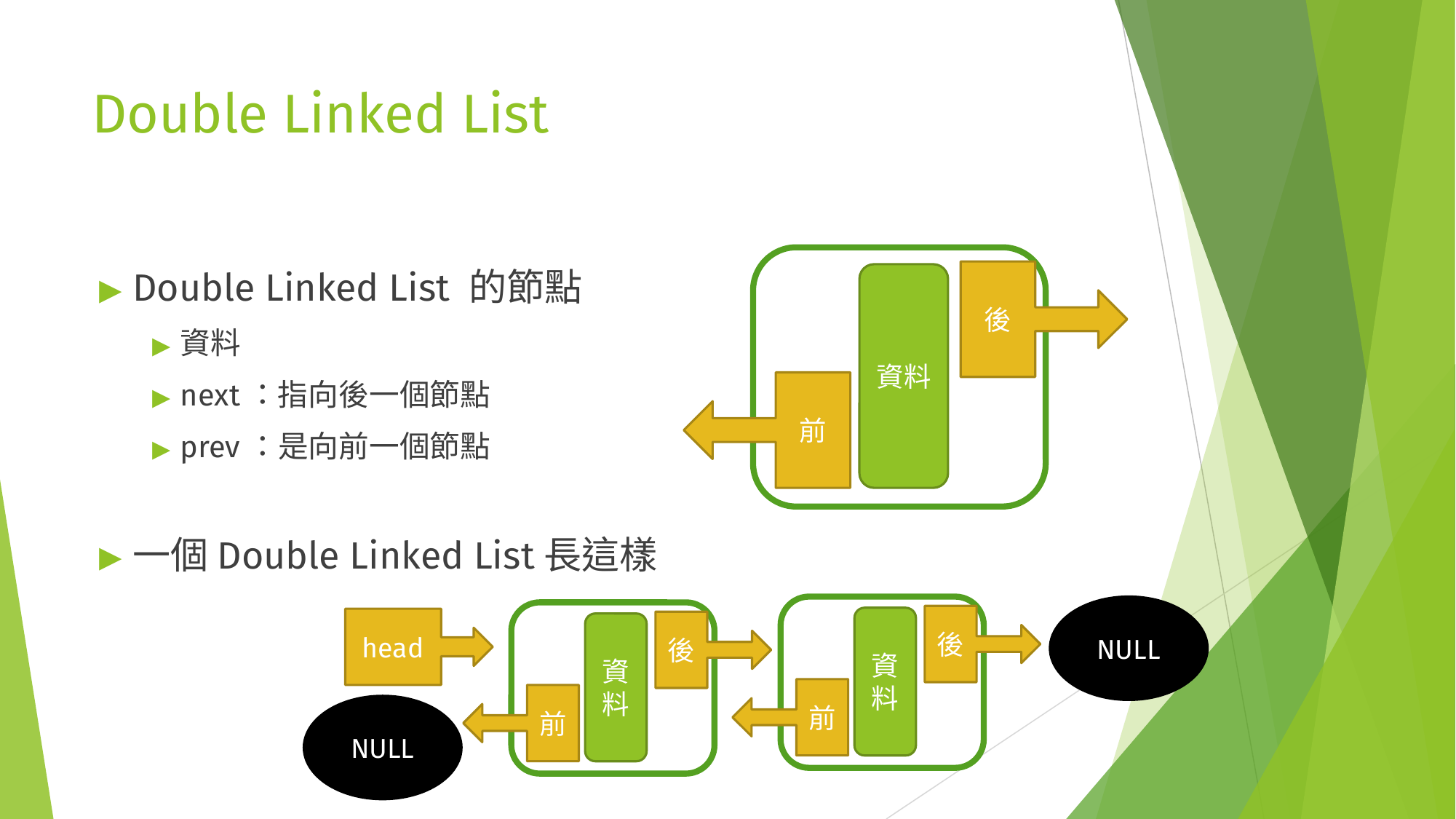

# Double Linked List

後
資料
前
Double Linked List 的節點
資料
next：指向後一個節點
prev：是向前一個節點

一個Double Linked List長這樣

後
資料
前
NULL

後
資料
前
head
NULL